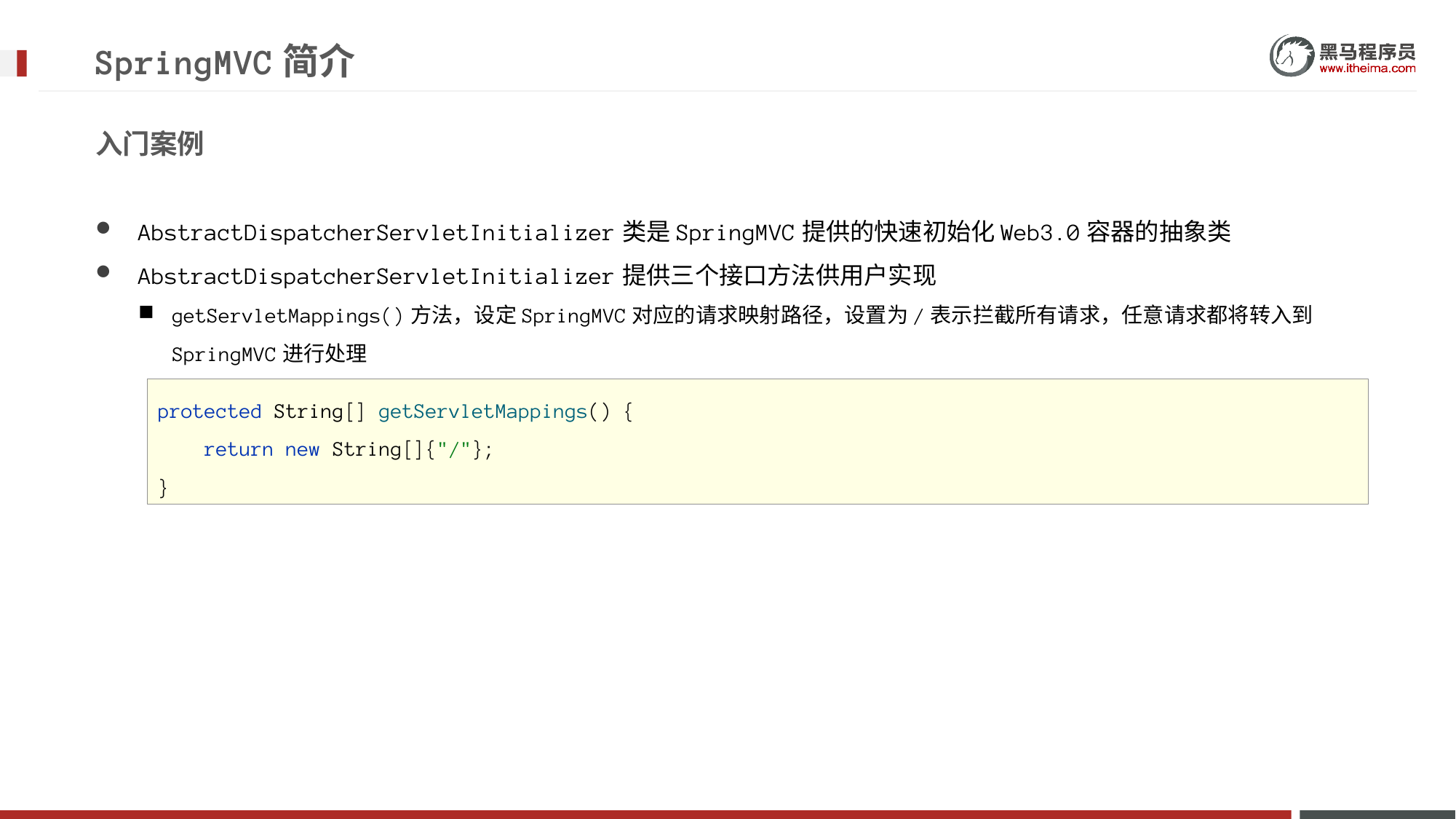

# SpringMVC简介
入门案例
AbstractDispatcherServletInitializer类是SpringMVC提供的快速初始化Web3.0容器的抽象类
AbstractDispatcherServletInitializer提供三个接口方法供用户实现
getServletMappings()方法，设定SpringMVC对应的请求映射路径，设置为/表示拦截所有请求，任意请求都将转入到SpringMVC进行处理

protected String[] getServletMappings() {
    return new String[]{"/"};
}